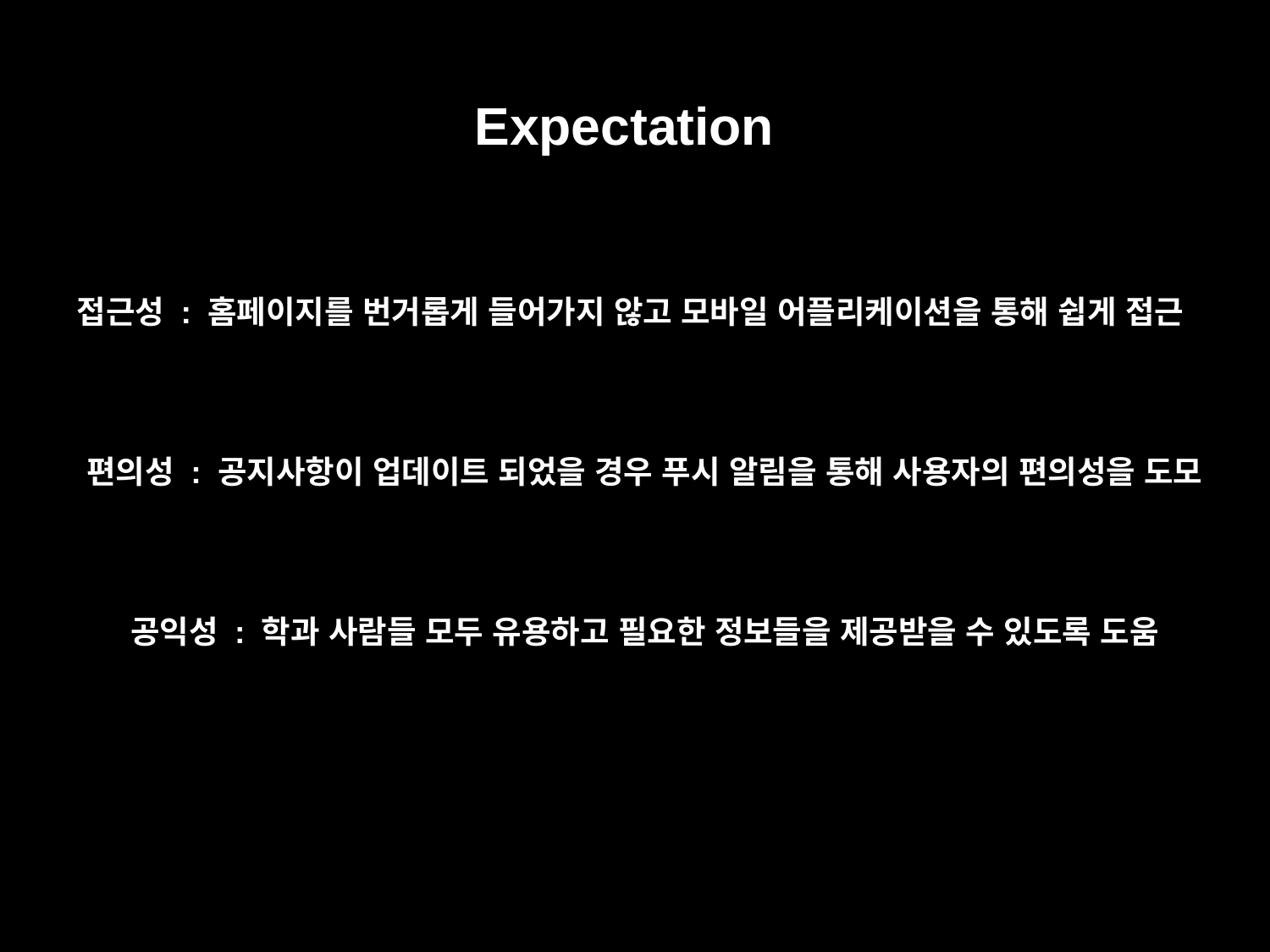

Expectation
접근성 : 홈페이지를 번거롭게 들어가지 않고 모바일 어플리케이션을 통해 쉽게 접근
편의성 : 공지사항이 업데이트 되었을 경우 푸시 알림을 통해 사용자의 편의성을 도모
공익성 : 학과 사람들 모두 유용하고 필요한 정보들을 제공받을 수 있도록 도움